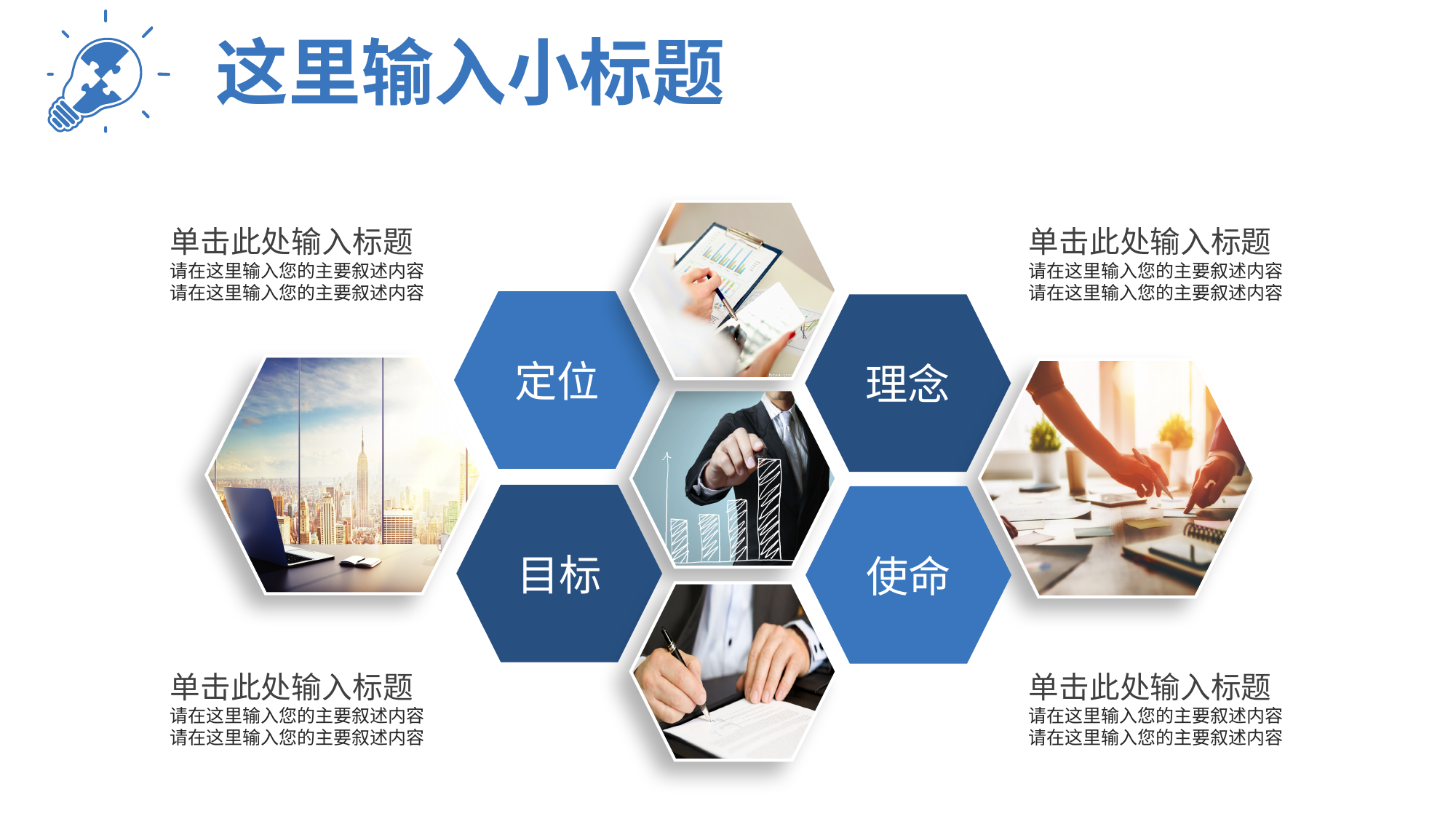

这里输入小标题

单击此处输入标题
请在这里输入您的主要叙述内容
请在这里输入您的主要叙述内容

单击此处输入标题
请在这里输入您的主要叙述内容
请在这里输入您的主要叙述内容

定位
理念

目标
使命

单击此处输入标题
请在这里输入您的主要叙述内容
请在这里输入您的主要叙述内容

单击此处输入标题
请在这里输入您的主要叙述内容
请在这里输入您的主要叙述内容